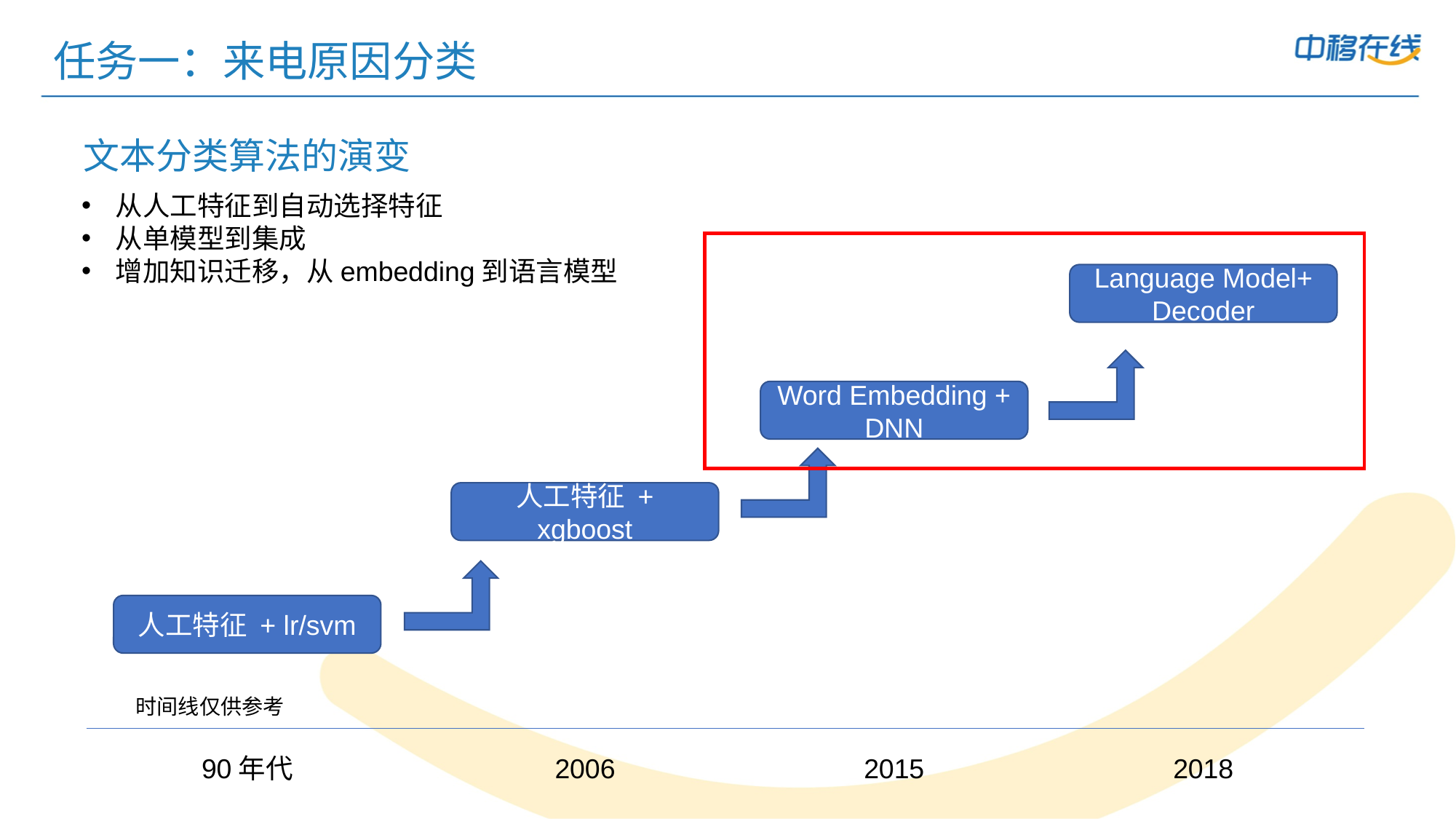

# 任务一：来电原因分类
文本分类算法的演变
从人工特征到自动选择特征
从单模型到集成
增加知识迁移，从embedding到语言模型

Language Model+ Decoder

Word Embedding + DNN

人工特征 + xgboost

人工特征 + lr/svm
时间线仅供参考
2006
2015
2018
90年代